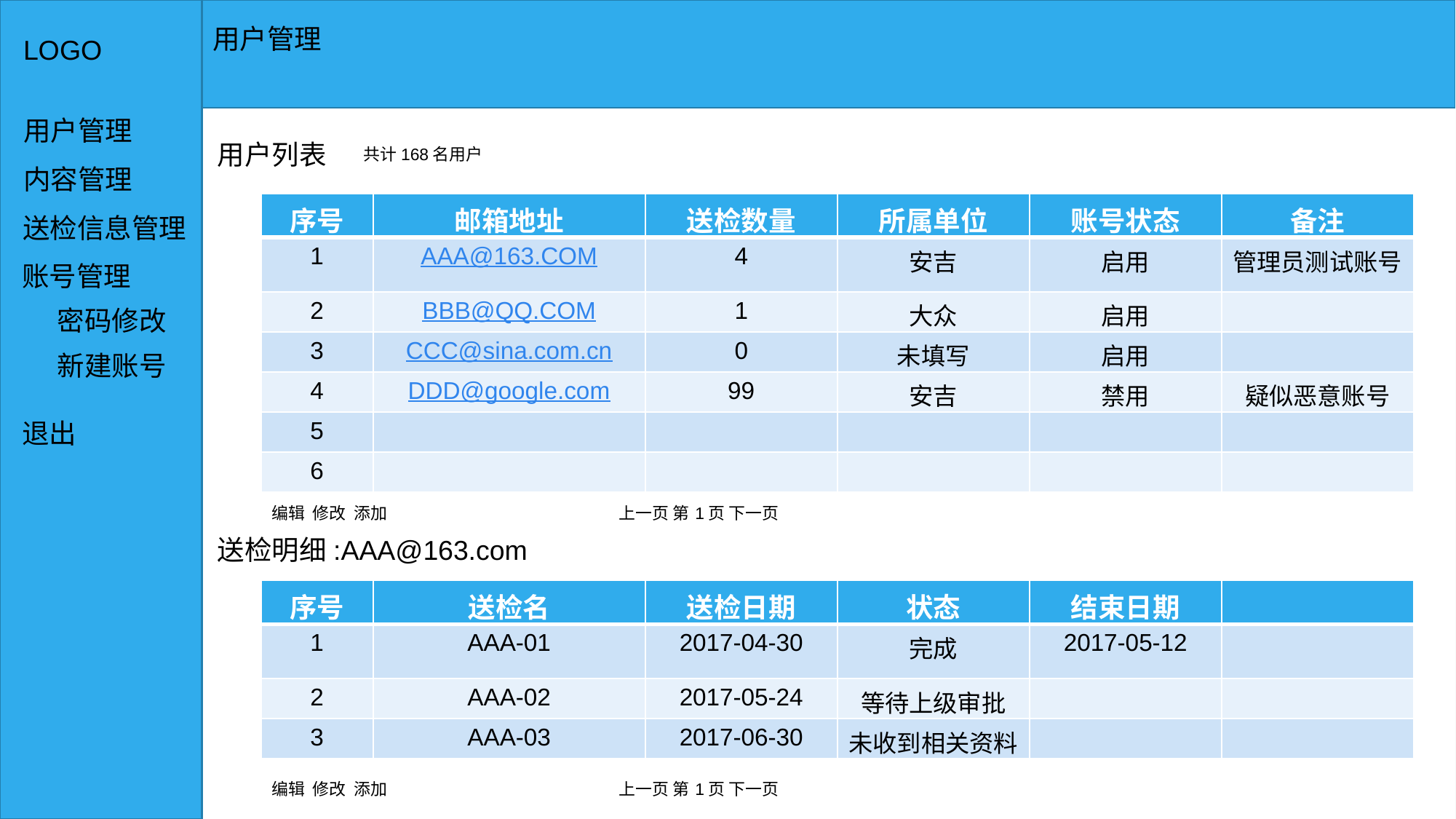

2017-04-30

用户管理
LOGO
用户管理
用户列表
共计168名用户
内容管理
| 序号 | 邮箱地址 | 送检数量 | 所属单位 | 账号状态 | 备注 |
| --- | --- | --- | --- | --- | --- |
| 1 | AAA@163.COM | 4 | 安吉 | 启用 | 管理员测试账号 |
| 2 | BBB@QQ.COM | 1 | 大众 | 启用 |  |
| 3 | CCC@sina.com.cn | 0 | 未填写 | 启用 |  |
| 4 | DDD@google.com | 99 | 安吉 | 禁用 | 疑似恶意账号 |
| 5 |  |  |  |  |  |
| 6 |  |  |  |  |  |
送检信息管理
账号管理
密码修改
新建账号
退出
编辑  修改  添加                                                             上一页 第1页 下一页
送检明细:AAA@163.com
| 序号 | 送检名 | 送检日期 | 状态 | 结束日期 |  |
| --- | --- | --- | --- | --- | --- |
| 1 | AAA-01 | 2017-04-30 | 完成 | 2017-05-12 |  |
| 2 | AAA-02 | 2017-05-24 | 等待上级审批 |  |  |
| 3 | AAA-03 | 2017-06-30 | 未收到相关资料 |  |  |
编辑  修改  添加                                                             上一页 第1页 下一页